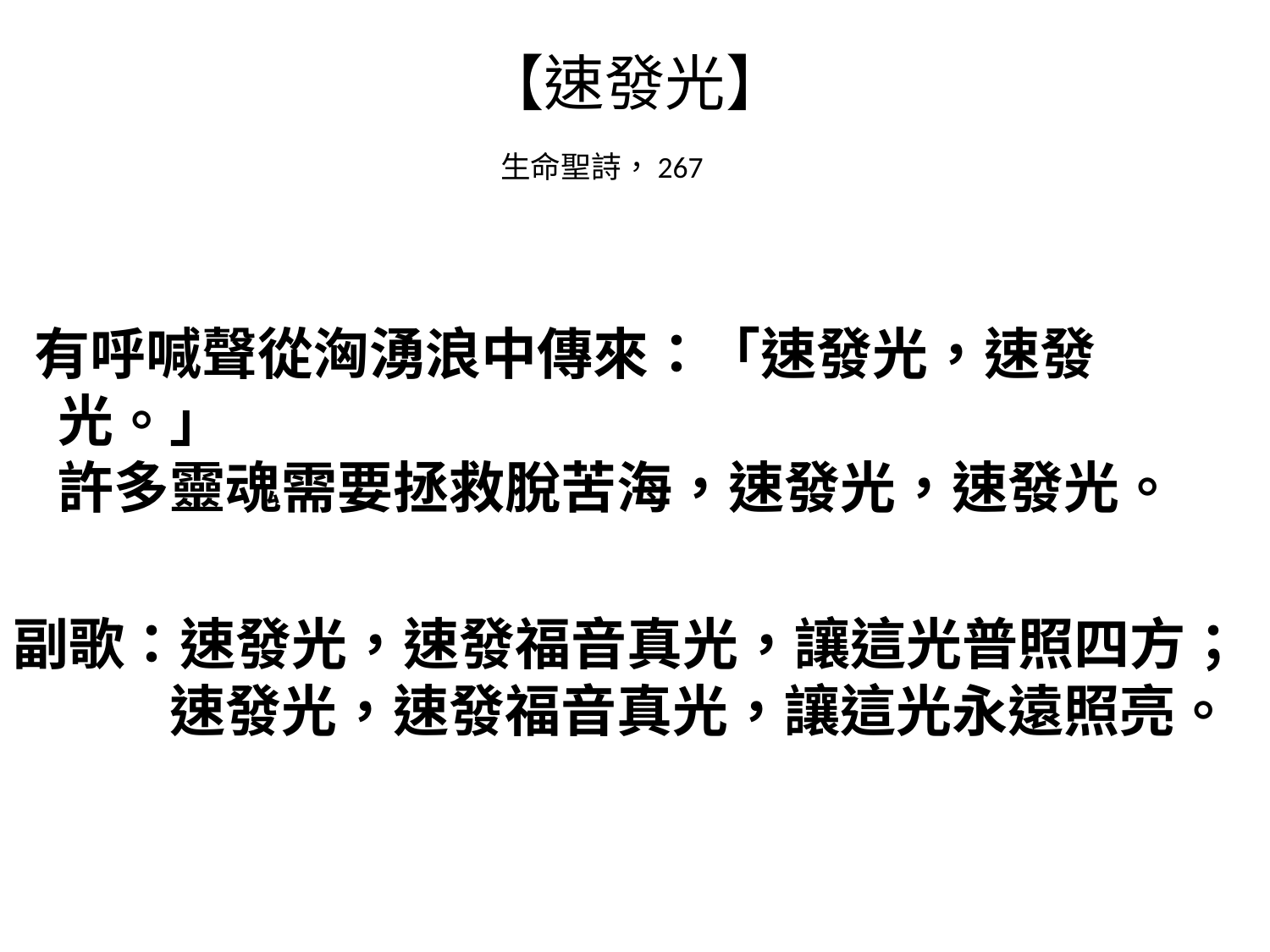

# 【速發光】 生命聖詩，267
 有呼喊聲從洶湧浪中傳來：「速發光，速發光。」
許多靈魂需要拯救脫苦海，速發光，速發光。

副歌：速發光，速發福音真光，讓這光普照四方；
　　速發光，速發福音真光，讓這光永遠照亮。